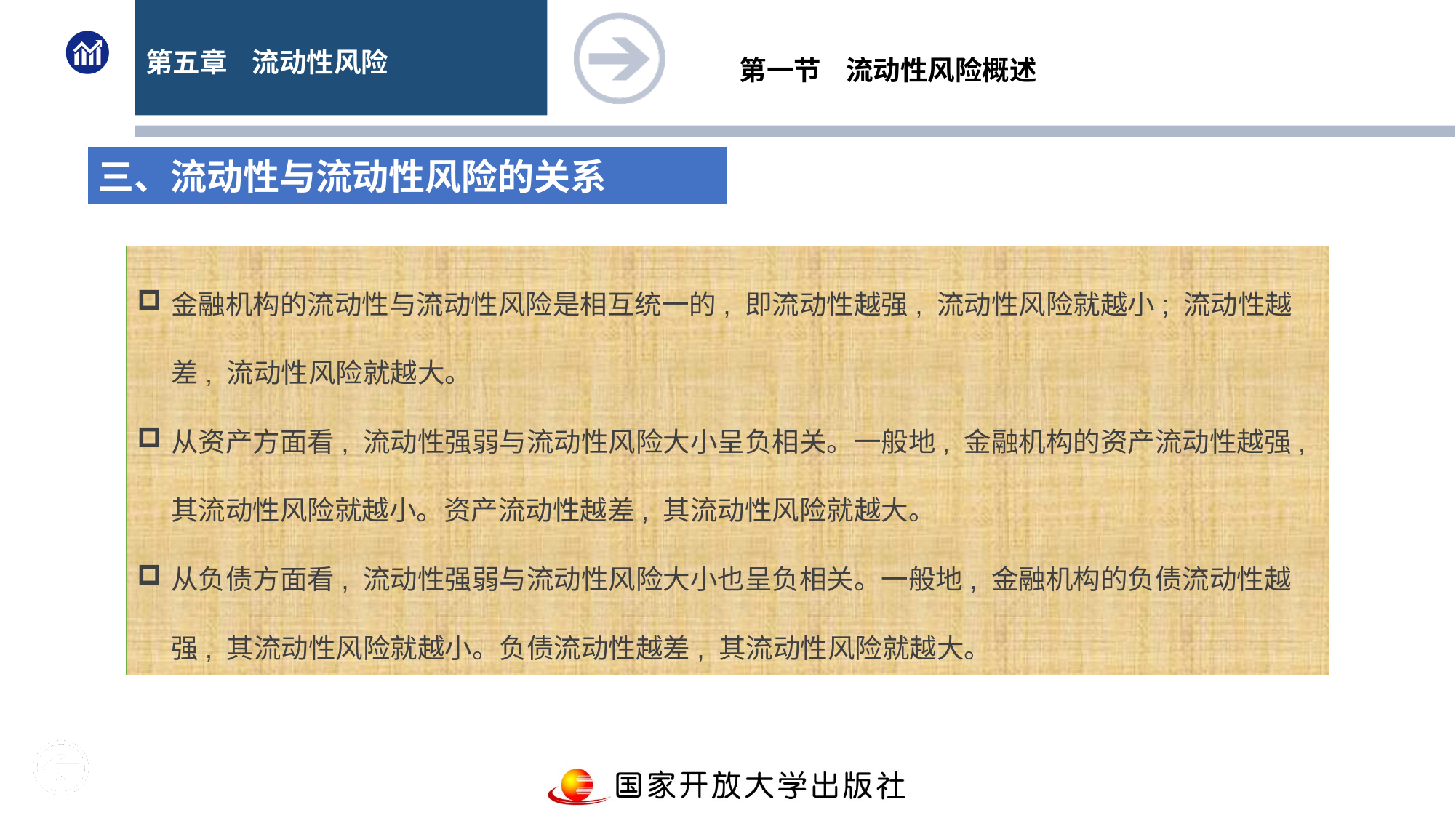

第一节    流动性风险概述
第五章    流动性风险
三、流动性与流动性风险的关系
金融机构的流动性与流动性风险是相互统一的, 即流动性越强, 流动性风险就越小; 流动性越差, 流动性风险就越大。
从资产方面看, 流动性强弱与流动性风险大小呈负相关。一般地, 金融机构的资产流动性越强, 其流动性风险就越小。资产流动性越差, 其流动性风险就越大。
从负债方面看, 流动性强弱与流动性风险大小也呈负相关。一般地, 金融机构的负债流动性越强, 其流动性风险就越小。负债流动性越差, 其流动性风险就越大。